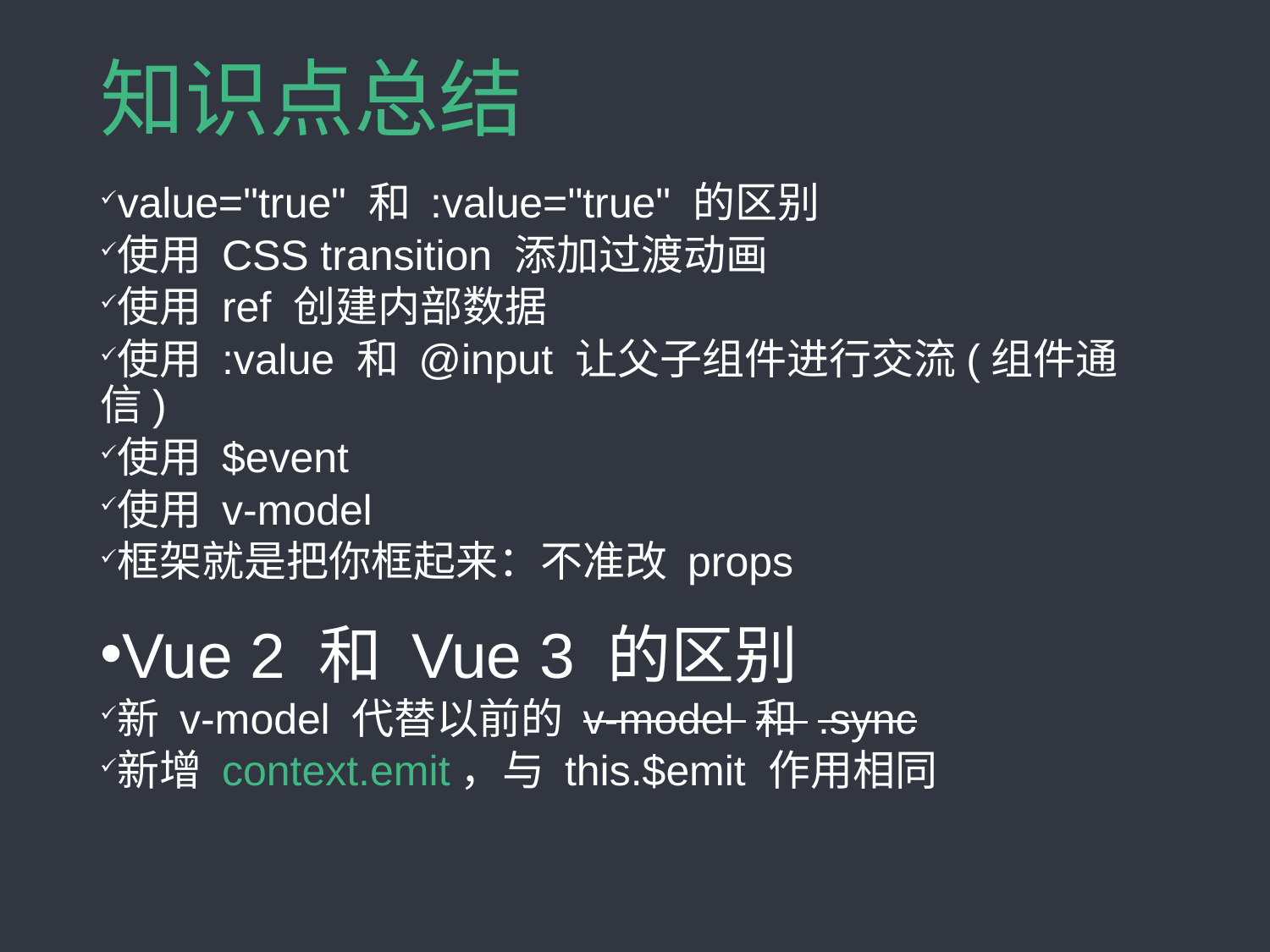

# 知识点总结
value="true" 和 :value="true" 的区别
使用 CSS transition 添加过渡动画
使用 ref 创建内部数据
使用 :value 和 @input 让父子组件进行交流(组件通信)
使用 $event
使用 v-model
框架就是把你框起来：不准改 props
Vue 2 和 Vue 3 的区别
新 v-model 代替以前的 v-model 和 .sync
新增 context.emit，与 this.$emit 作用相同